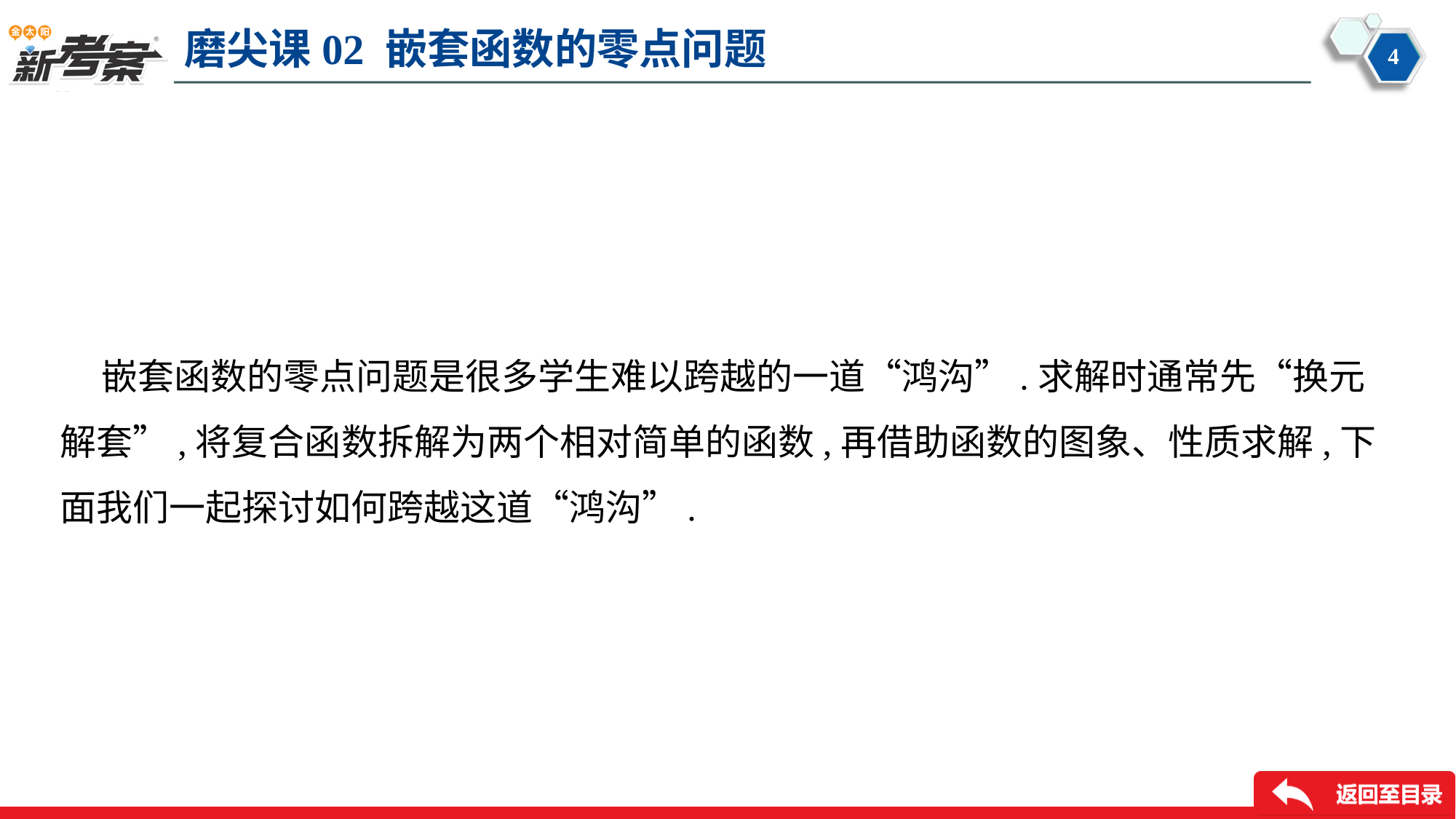

嵌套函数的零点问题是很多学生难以跨越的一道“鸿沟”.求解时通常先“换元解套”,将复合函数拆解为两个相对简单的函数,再借助函数的图象、性质求解,下面我们一起探讨如何跨越这道“鸿沟”.